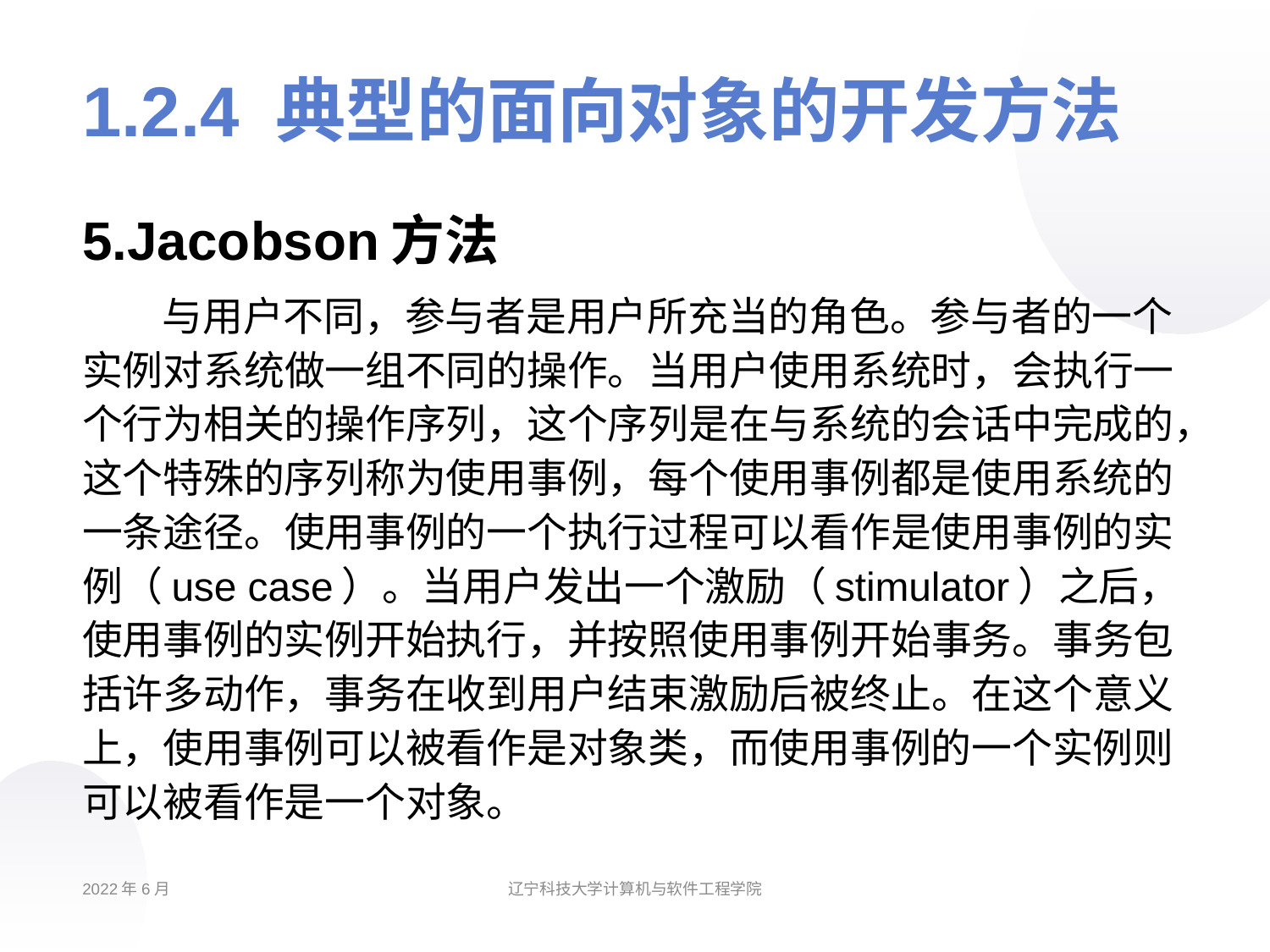

# 1.2.4 典型的面向对象的开发方法
5.Jacobson方法
与用户不同，参与者是用户所充当的角色。参与者的一个实例对系统做一组不同的操作。当用户使用系统时，会执行一个行为相关的操作序列，这个序列是在与系统的会话中完成的，这个特殊的序列称为使用事例，每个使用事例都是使用系统的一条途径。使用事例的一个执行过程可以看作是使用事例的实例（use case）。当用户发出一个激励（stimulator）之后，使用事例的实例开始执行，并按照使用事例开始事务。事务包括许多动作，事务在收到用户结束激励后被终止。在这个意义上，使用事例可以被看作是对象类，而使用事例的一个实例则可以被看作是一个对象。

2022年6月
辽宁科技大学计算机与软件工程学院
146